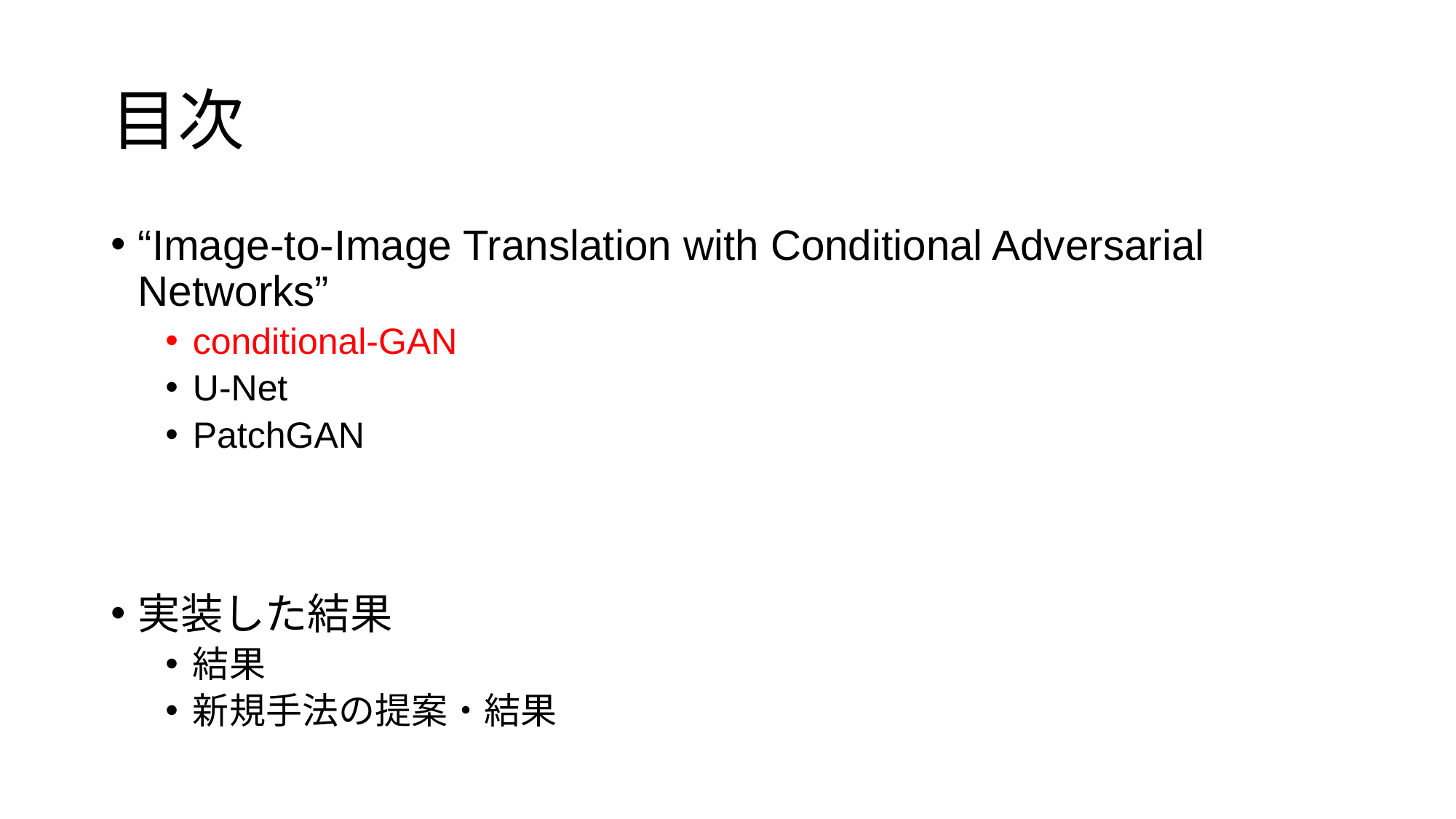

# 目次
“Image-to-Image Translation with Conditional Adversarial Networks”
conditional-GAN
U-Net
PatchGAN

実装した結果
結果
新規手法の提案・結果